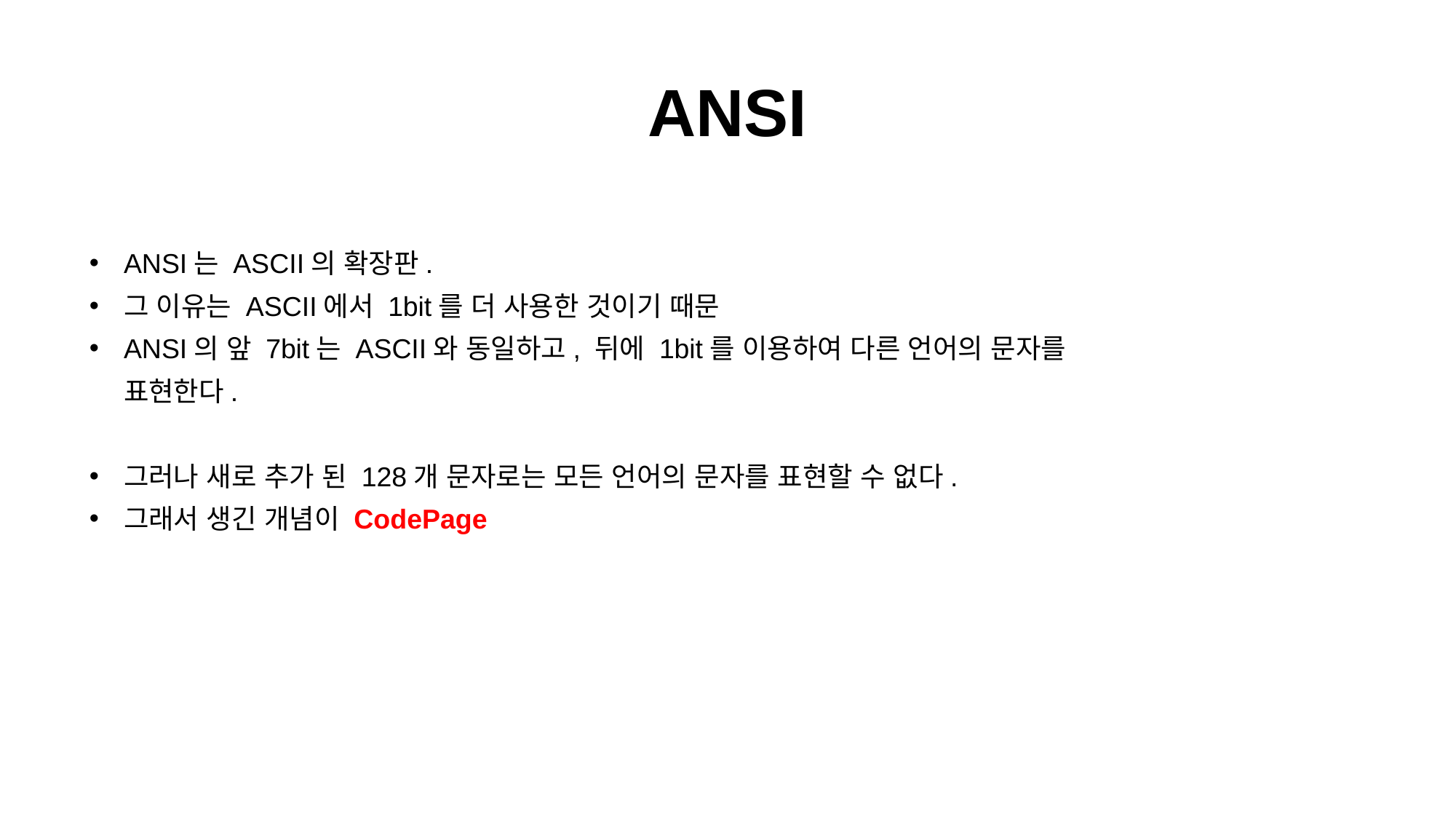

ANSI
ANSI는 ASCII의 확장판.
그 이유는 ASCII에서 1bit를 더 사용한 것이기 때문
ANSI의 앞 7bit는 ASCII와 동일하고, 뒤에 1bit를 이용하여 다른 언어의 문자를 표현한다.

그러나 새로 추가 된 128개 문자로는 모든 언어의 문자를 표현할 수 없다.
그래서 생긴 개념이 CodePage